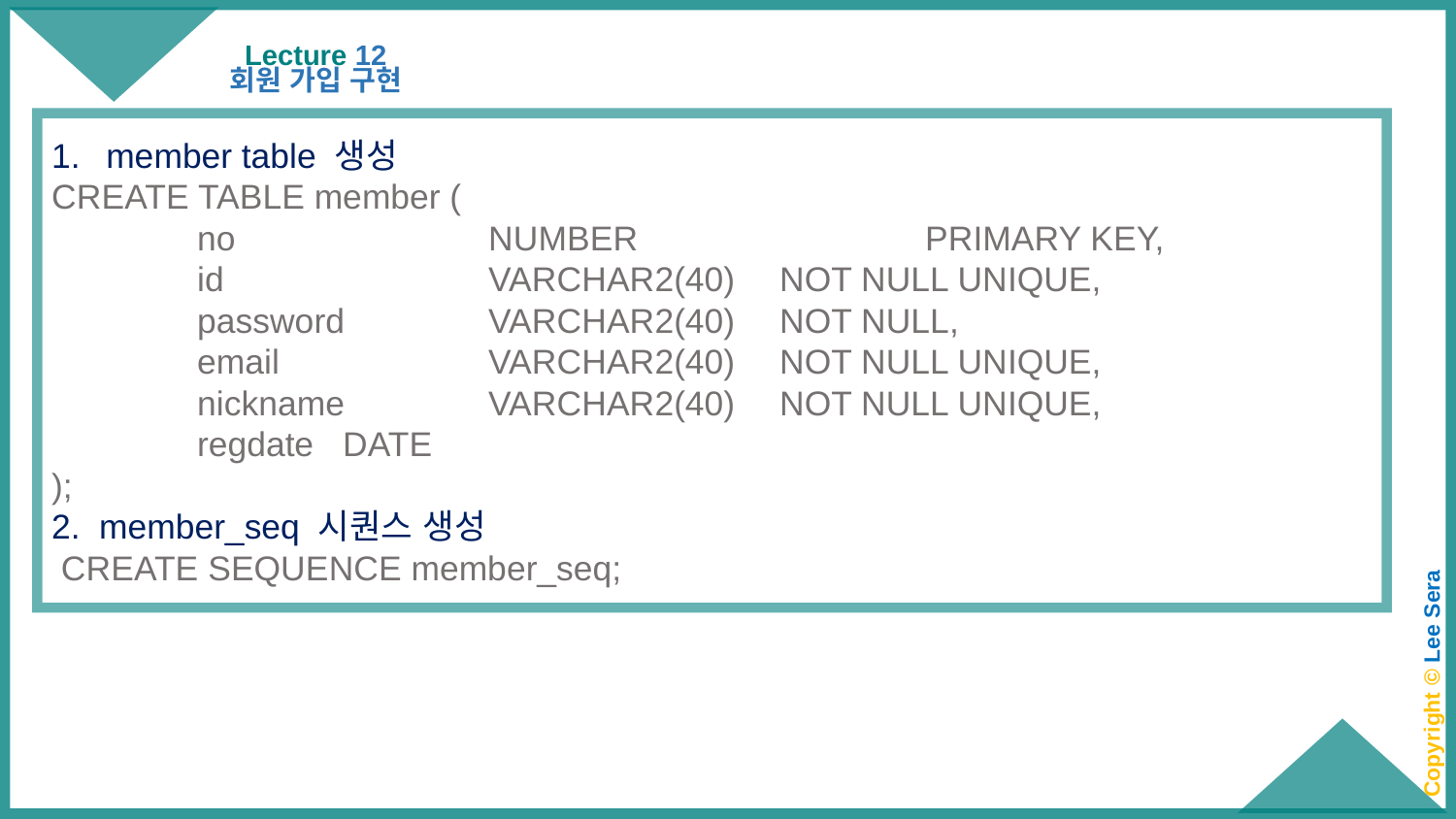

# Lecture 12
회원 가입 구현
member table 생성
CREATE TABLE member (
	no		NUMBER		PRIMARY KEY,
	id		VARCHAR2(40)	NOT NULL UNIQUE,
	password 	VARCHAR2(40)	NOT NULL,
	email		VARCHAR2(40)	NOT NULL UNIQUE,
	nickname	VARCHAR2(40)	NOT NULL UNIQUE,
	regdate	DATE
);
2.  member_seq 시퀀스 생성
 CREATE SEQUENCE member_seq;
Copyright © Lee Sera